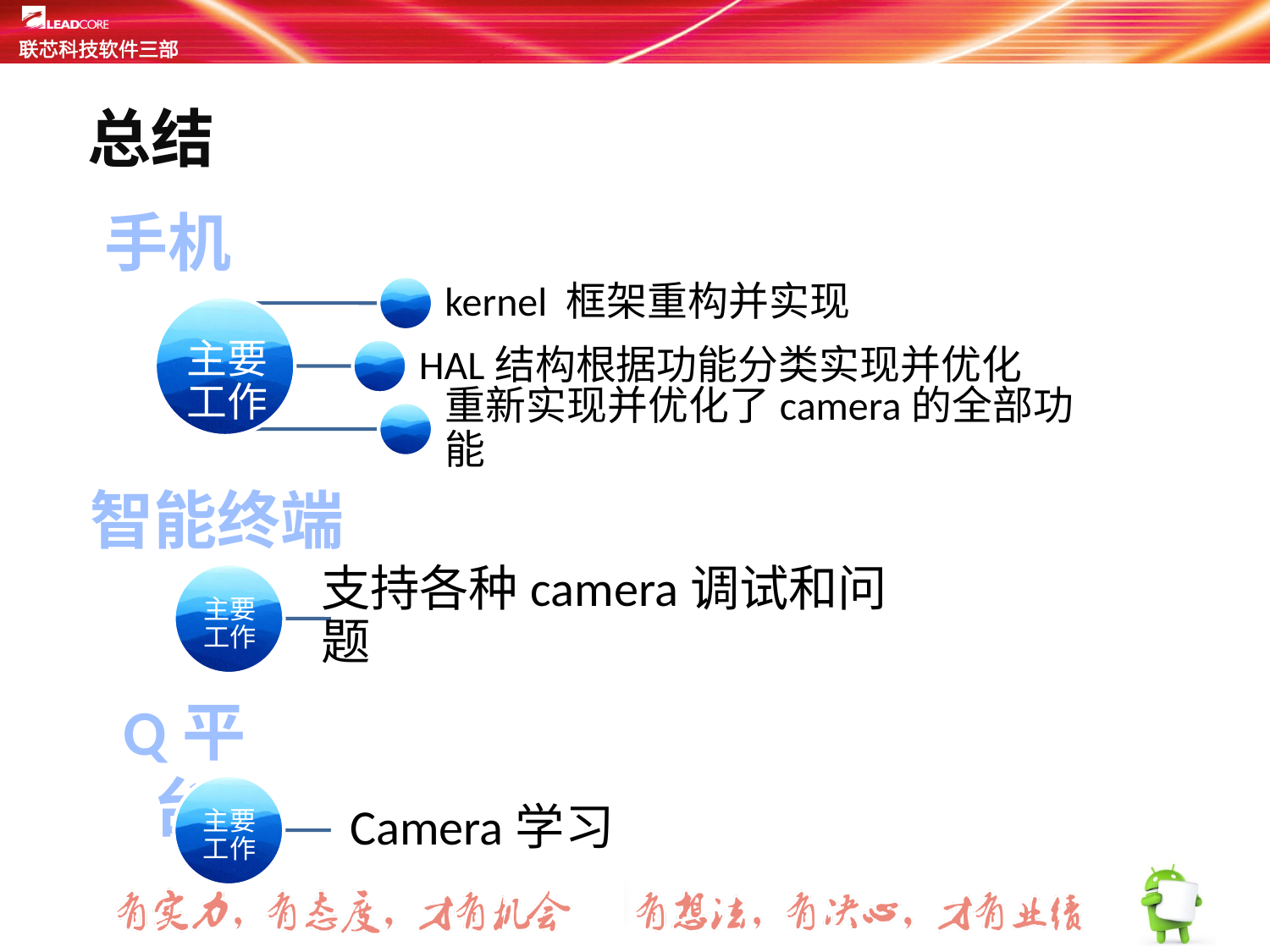

# 总结
手机
主要
工作
kernel 框架重构并实现
HAL结构根据功能分类实现并优化
重新实现并优化了camera的全部功能
智能终端
主要
工作
支持各种camera调试和问题
Q平台
主要
工作
Camera学习